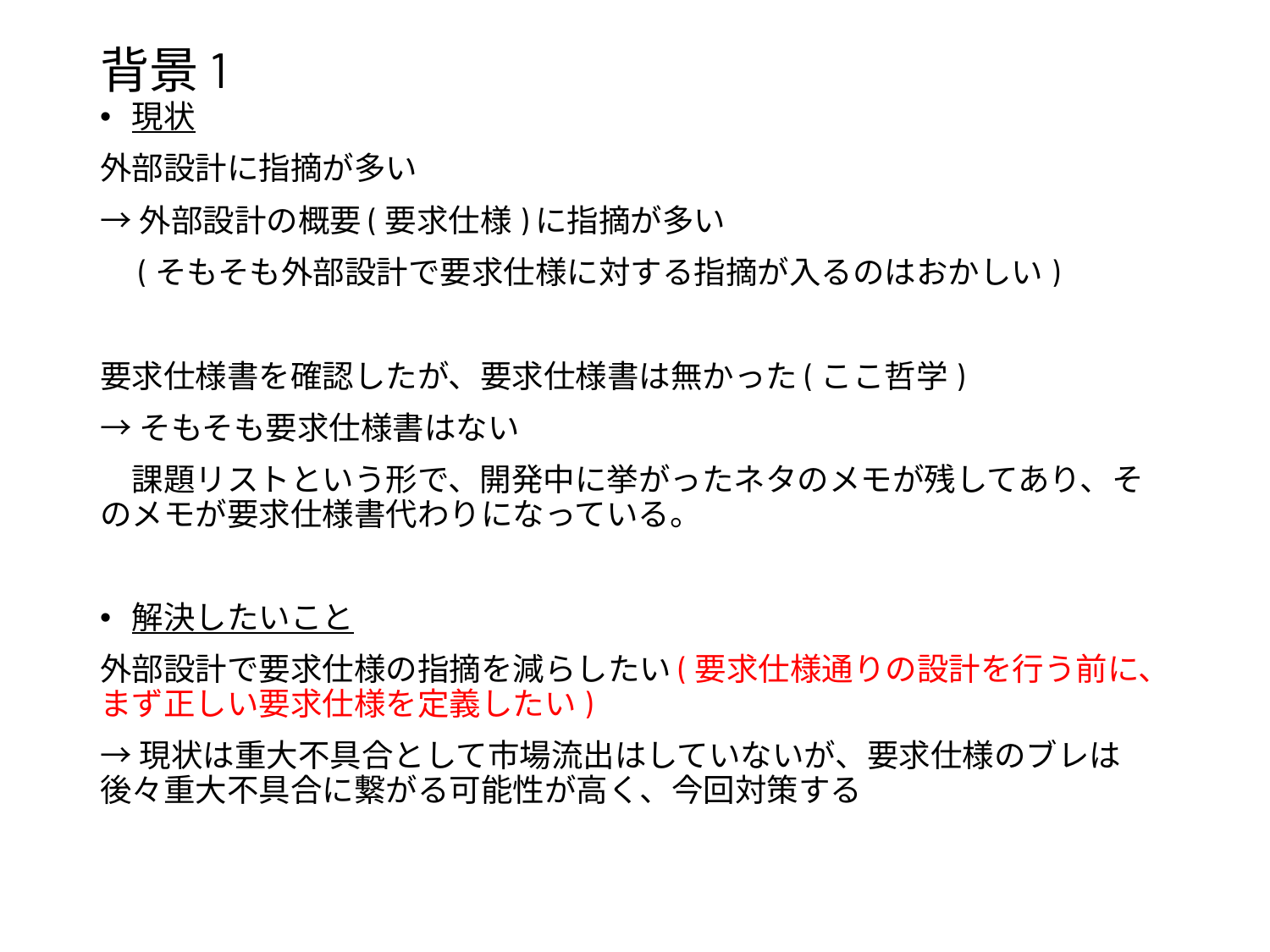

# 背景1
現状
外部設計に指摘が多い
→外部設計の概要(要求仕様)に指摘が多い
　(そもそも外部設計で要求仕様に対する指摘が入るのはおかしい)

要求仕様書を確認したが、要求仕様書は無かった(ここ哲学)
→そもそも要求仕様書はない
　課題リストという形で、開発中に挙がったネタのメモが残してあり、そのメモが要求仕様書代わりになっている。

解決したいこと
外部設計で要求仕様の指摘を減らしたい(要求仕様通りの設計を行う前に、まず正しい要求仕様を定義したい)
→現状は重大不具合として市場流出はしていないが、要求仕様のブレは後々重大不具合に繋がる可能性が高く、今回対策する